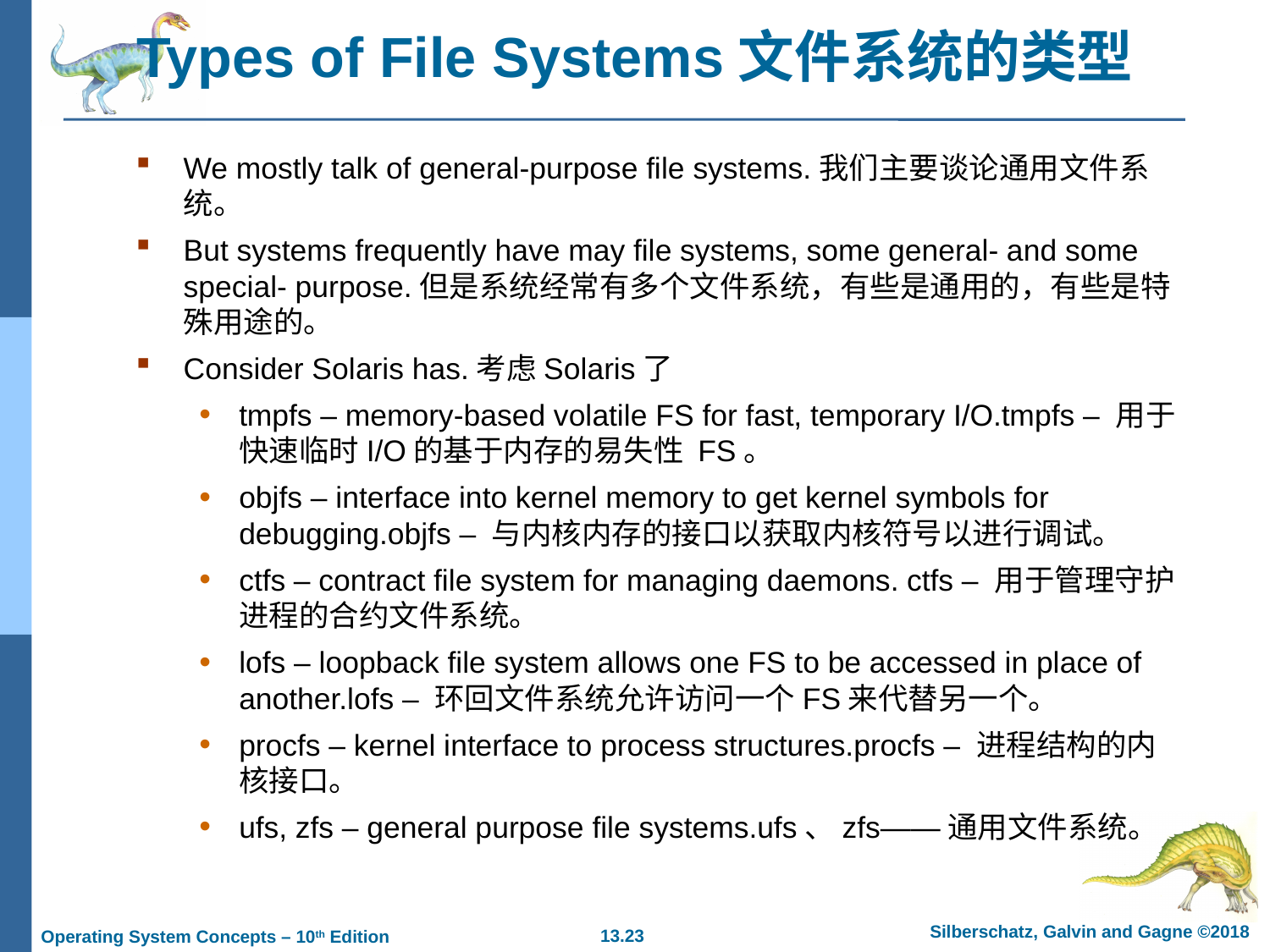

Types of File Systems文件系统的类型
We mostly talk of general-purpose file systems.我们主要谈论通用文件系统。
But systems frequently have may file systems, some general- and some special- purpose.但是系统经常有多个文件系统，有些是通用的，有些是特殊用途的。
Consider Solaris has.考虑Solaris了
tmpfs – memory-based volatile FS for fast, temporary I/O.tmpfs – 用于快速临时I/O的基于内存的易失性 FS。
objfs – interface into kernel memory to get kernel symbols for debugging.objfs – 与内核内存的接口以获取内核符号以进行调试。
ctfs – contract file system for managing daemons. ctfs – 用于管理守护进程的合约文件系统。
lofs – loopback file system allows one FS to be accessed in place of another.lofs – 环回文件系统允许访问一个FS来代替另一个。
procfs – kernel interface to process structures.procfs – 进程结构的内核接口。
ufs, zfs – general purpose file systems.ufs、zfs——通用文件系统。